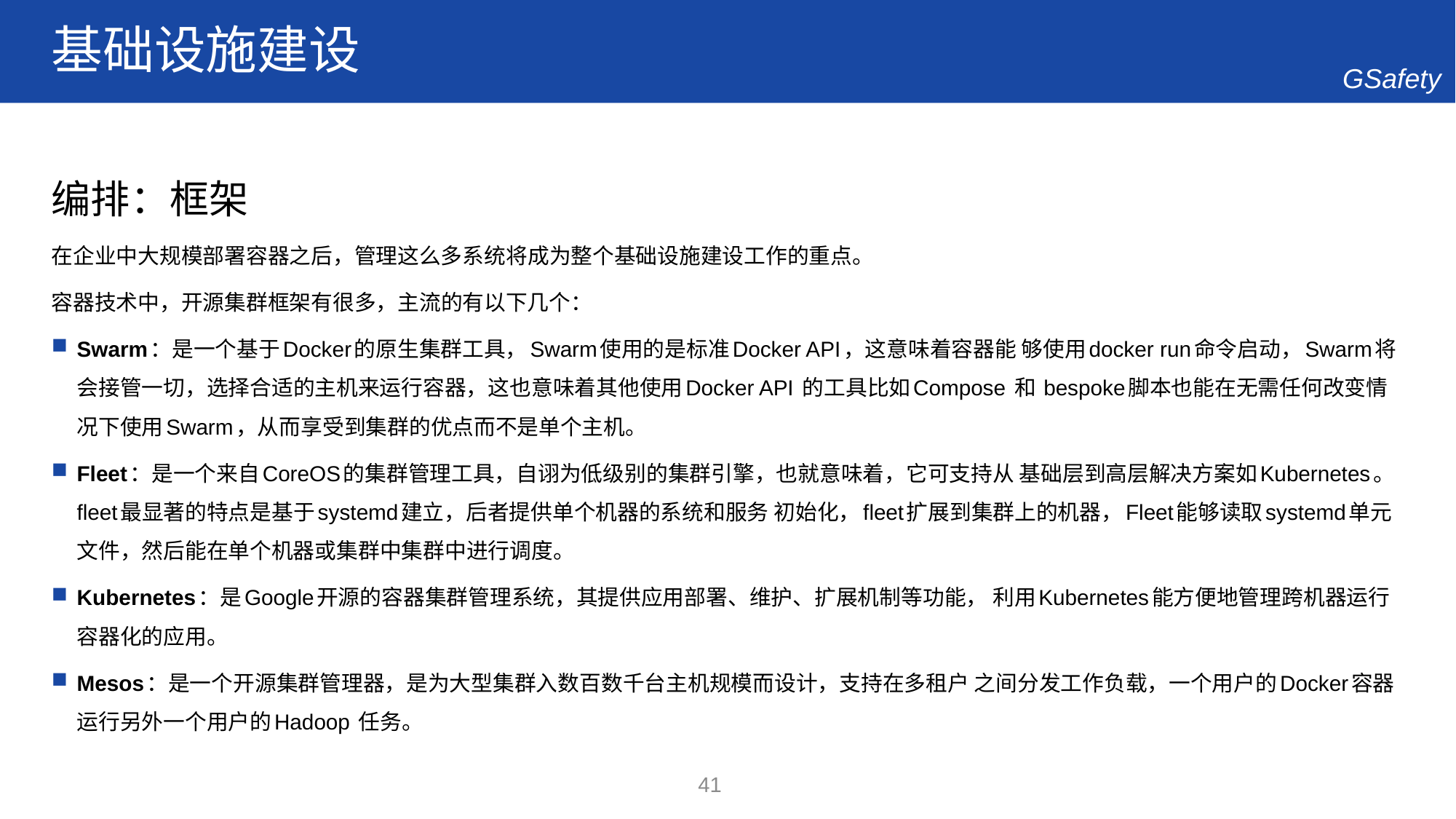

# 基础设施建设
编排：框架
在企业中大规模部署容器之后，管理这么多系统将成为整个基础设施建设工作的重点。
容器技术中，开源集群框架有很多，主流的有以下几个：
Swarm：是一个基于Docker的原生集群工具，Swarm使用的是标准Docker API，这意味着容器能 够使用docker run命令启动，Swarm将会接管一切，选择合适的主机来运行容器，这也意味着其他使用Docker API 的工具比如Compose 和 bespoke脚本也能在无需任何改变情况下使用Swarm，从而享受到集群的优点而不是单个主机。
Fleet：是一个来自CoreOS的集群管理工具，自诩为低级别的集群引擎，也就意味着，它可支持从 基础层到高层解决方案如Kubernetes。fleet最显著的特点是基于systemd建立，后者提供单个机器的系统和服务 初始化，fleet扩展到集群上的机器，Fleet能够读取systemd单元文件，然后能在单个机器或集群中集群中进行调度。
Kubernetes：是Google开源的容器集群管理系统，其提供应用部署、维护、扩展机制等功能， 利用Kubernetes能方便地管理跨机器运行容器化的应用。
Mesos：是一个开源集群管理器，是为大型集群入数百数千台主机规模而设计，支持在多租户 之间分发工作负载，一个用户的Docker容器运行另外一个用户的Hadoop 任务。

41